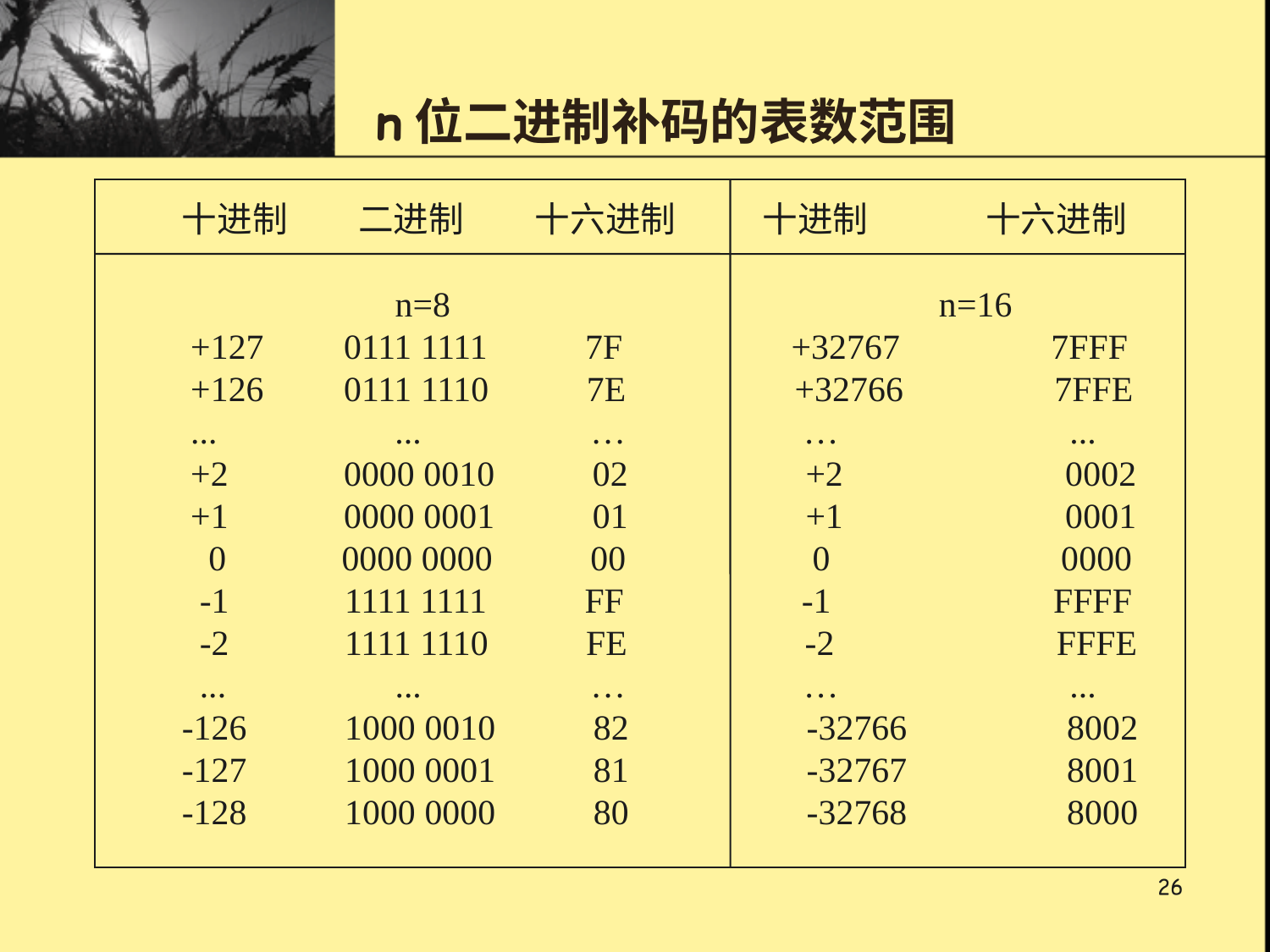

n位二进制补码的表数范围

十进制         二进制         十六进制           十进制               十六进制

                        n=8                                                       n=16
 +127         0111 1111           7F                   +32767                 7FFF
 +126         0111 1110           7E                   +32766                 7FFE
 ...                    ...                   …                    …                          ...
 +2             0000 0010           02                    +2                         0002
 +1             0000 0001           01                    +1                         0001
   0             0000 0000           00                     0                          0000
  -1             1111 1111           FF                    -1                         FFFF
  -2             1111 1110           FE                    -2                         FFFE
  ...                   ...                   …                    …                          ...
-126           1000 0010           82                    -32766                  8002
-127           1000 0001           81                    -32767                  8001
-128           1000 0000           80                    -32768                  8000

26